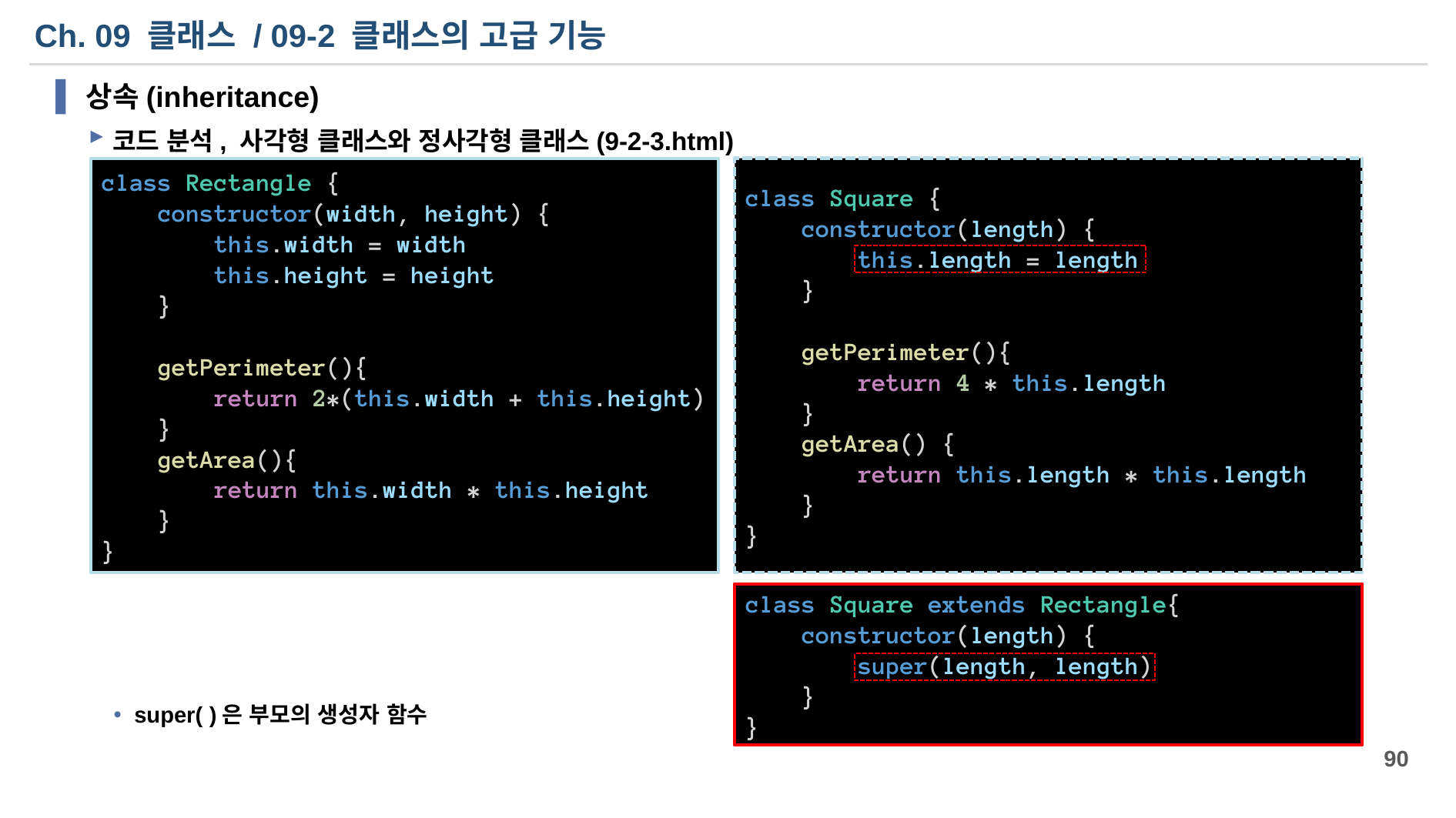

# Ch. 09 클래스 / 09-2 클래스의 고급 기능
상속(inheritance)
코드 분석, 사각형 클래스와 정사각형 클래스(9-2-3.html)

super( )은 부모의 생성자 함수

class Square {
    constructor(length) {
        this.length = length
    }

    getPerimeter(){
        return 4 * this.length
    }
    getArea() {
        return this.length * this.length
    }
}
class Rectangle {
    constructor(width, height) {
        this.width = width
        this.height = height
    }

    getPerimeter(){
        return 2*(this.width + this.height)
    }
    getArea(){
        return this.width * this.height
    }
}

class Square extends Rectangle{
    constructor(length) {
        super(length, length)
    }
}

90